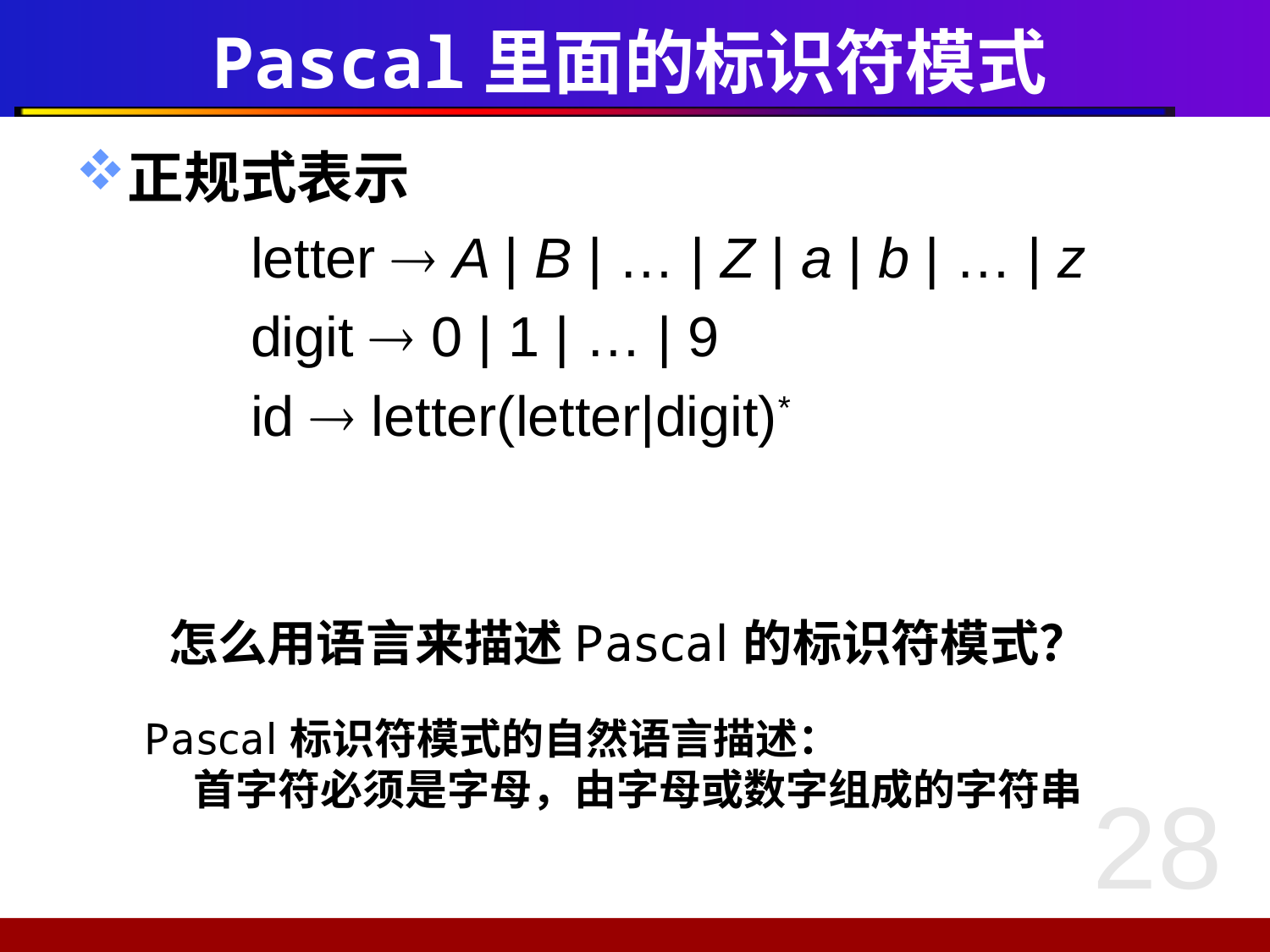

# Pascal里面的标识符模式
正规式表示
	 	letter → A | B | … | Z | a | b | … | z
		digit → 0 | 1 | … | 9
		id → letter(letter|digit)*
怎么用语言来描述Pascal的标识符模式？
Pascal标识符模式的自然语言描述：
    首字符必须是字母，由字母或数字组成的字符串
28